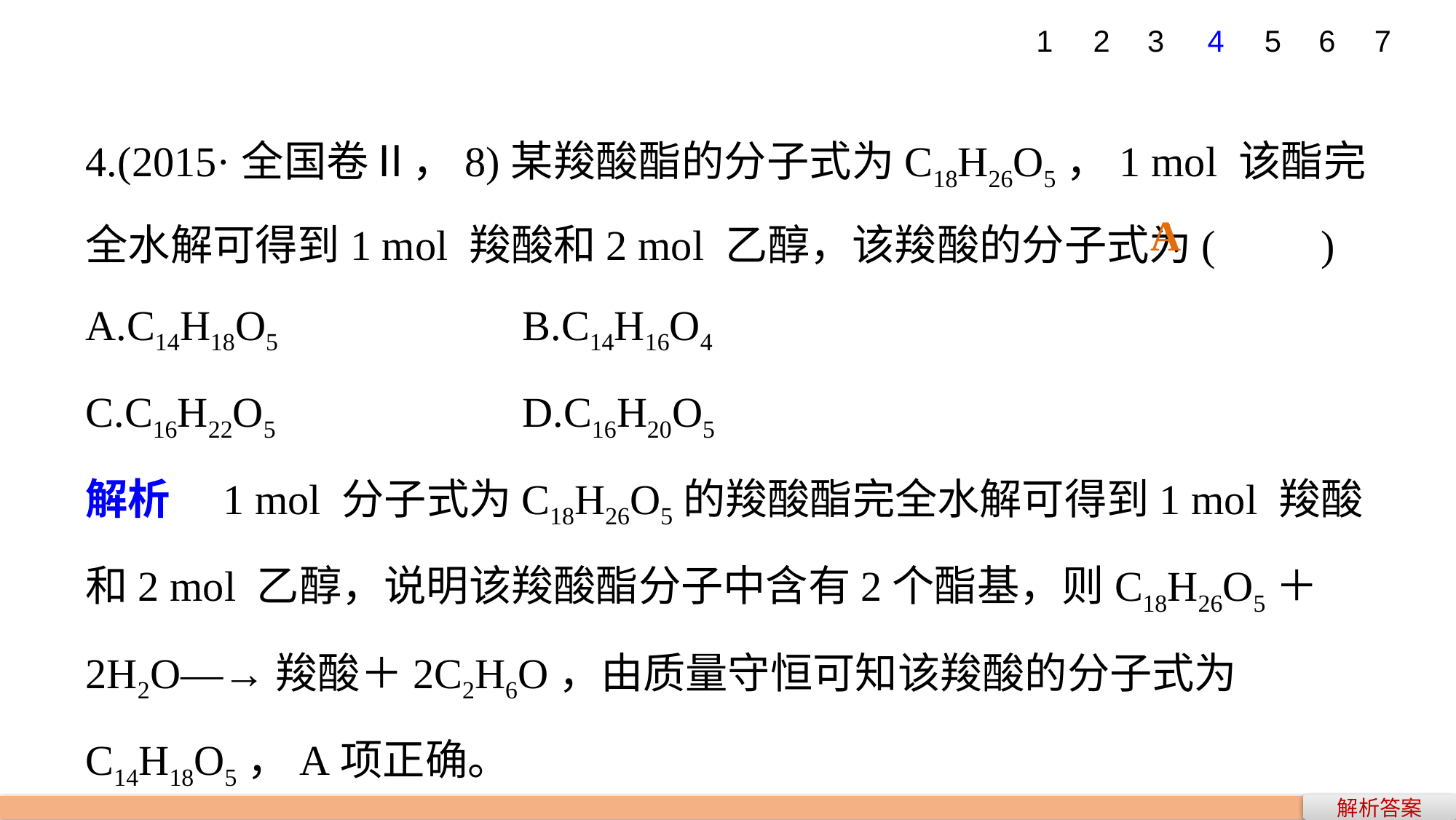

7
1
2
3
4
5
6
4.(2015·全国卷Ⅱ，8)某羧酸酯的分子式为C18H26O5，1 mol 该酯完全水解可得到1 mol 羧酸和2 mol 乙醇，该羧酸的分子式为(　　)
A.C14H18O5  			B.C14H16O4
C.C16H22O5     			D.C16H20O5
解析　1 mol 分子式为C18H26O5的羧酸酯完全水解可得到1 mol 羧酸和2 mol 乙醇，说明该羧酸酯分子中含有2个酯基，则C18H26O5＋2H2O―→羧酸＋2C2H6O，由质量守恒可知该羧酸的分子式为C14H18O5，A项正确。

A
解析答案